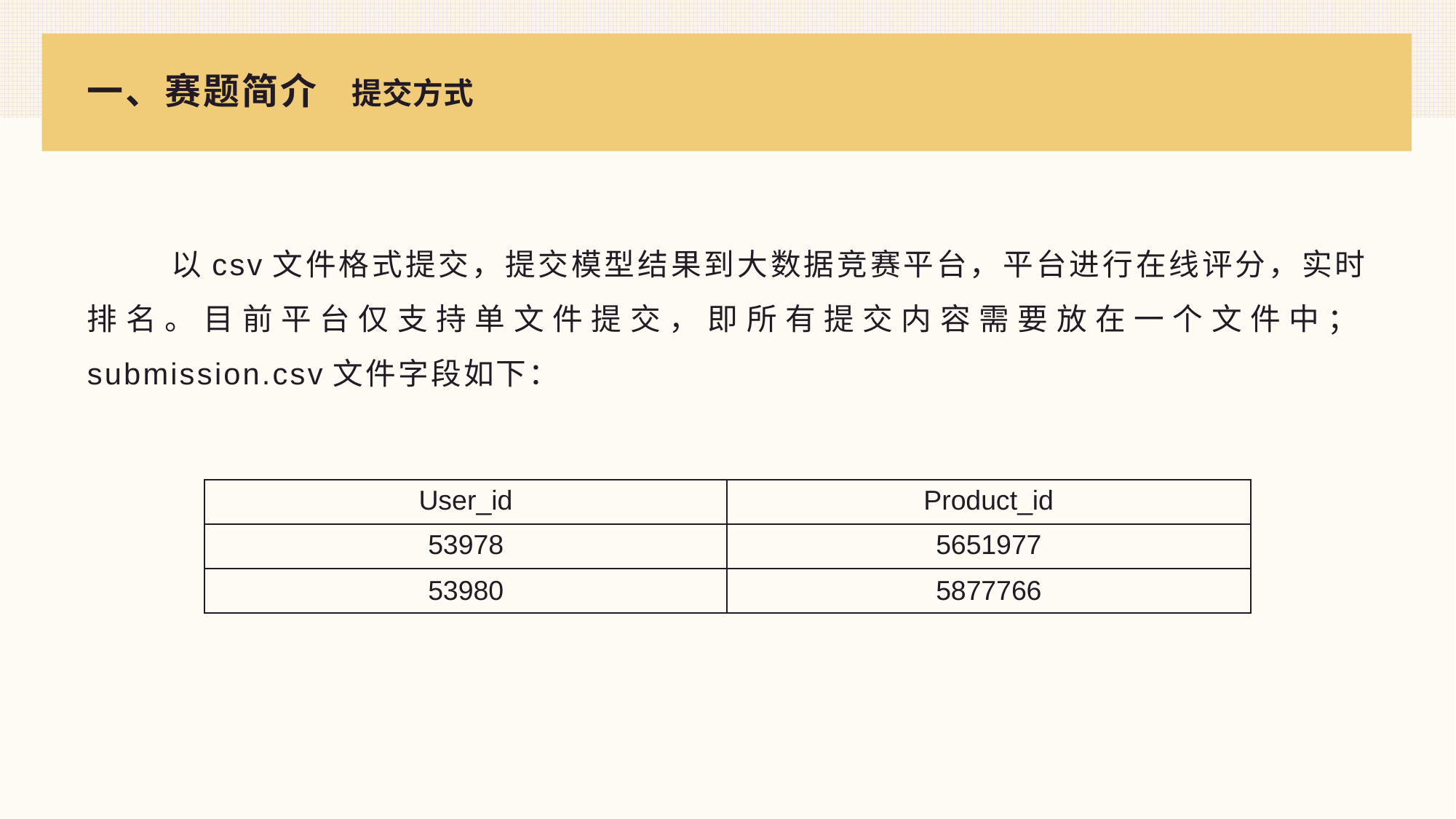

# 一、赛题简介
提交方式
        以csv文件格式提交，提交模型结果到大数据竞赛平台，平台进行在线评分，实时排名。目前平台仅支持单文件提交，即所有提交内容需要放在一个文件中；submission.csv文件字段如下：
| User\_id | Product\_id |
| --- | --- |
| 53978 | 5651977 |
| 53980 | 5877766 |